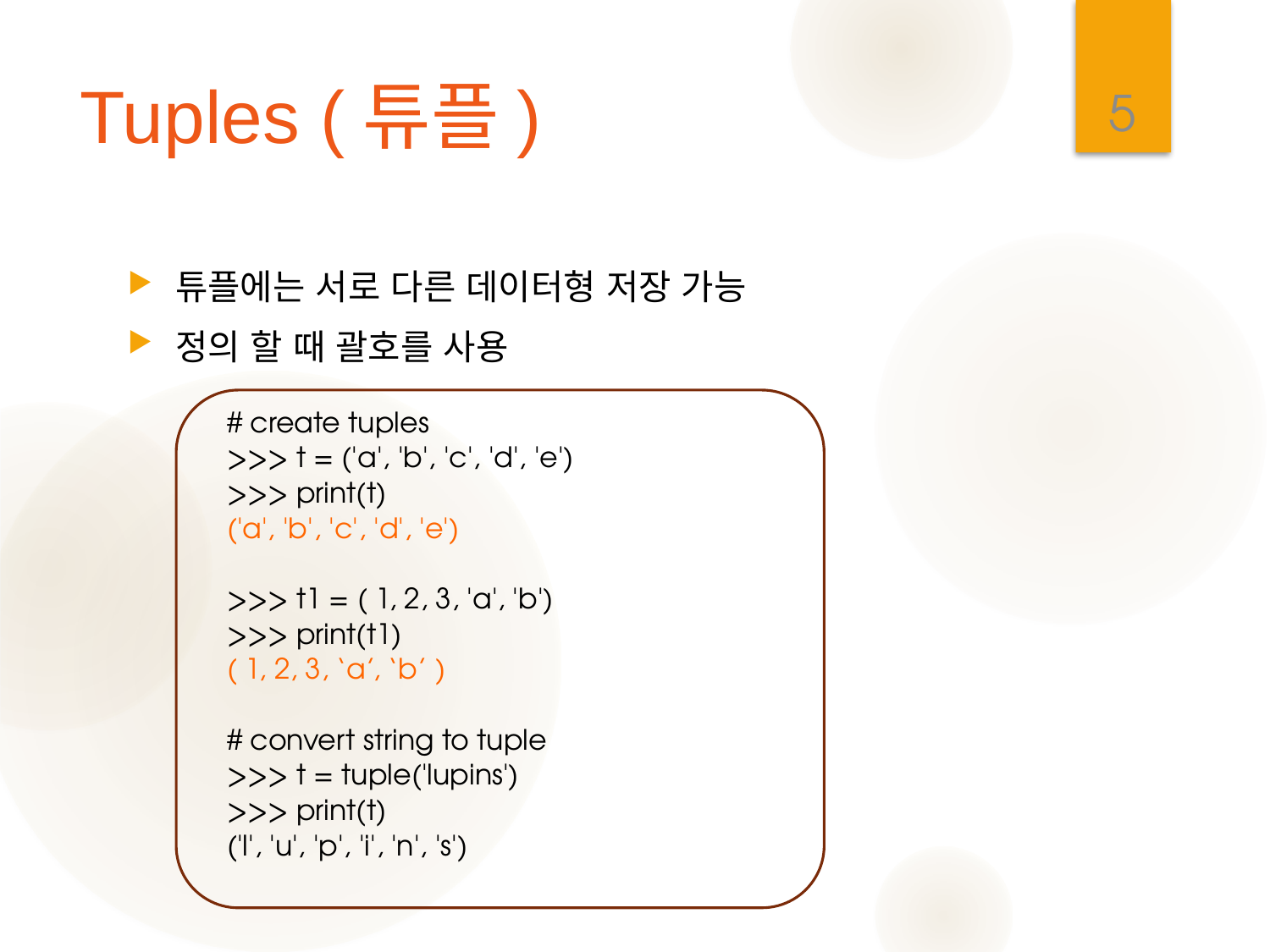

5
# Tuples (튜플)
튜플에는 서로 다른 데이터형 저장 가능
정의 할 때 괄호를 사용

# create tuples
>>> t = ('a', 'b', 'c', 'd', 'e')
>>> print(t)
('a', 'b', 'c', 'd', 'e')

>>> t1 = ( 1, 2, 3, 'a', 'b')
>>> print(t1)
( 1, 2, 3, ‘a’, ‘b’ )

# convert string to tuple
>>> t = tuple('lupins')
>>> print(t)
('l', 'u', 'p', 'i', 'n', 's')